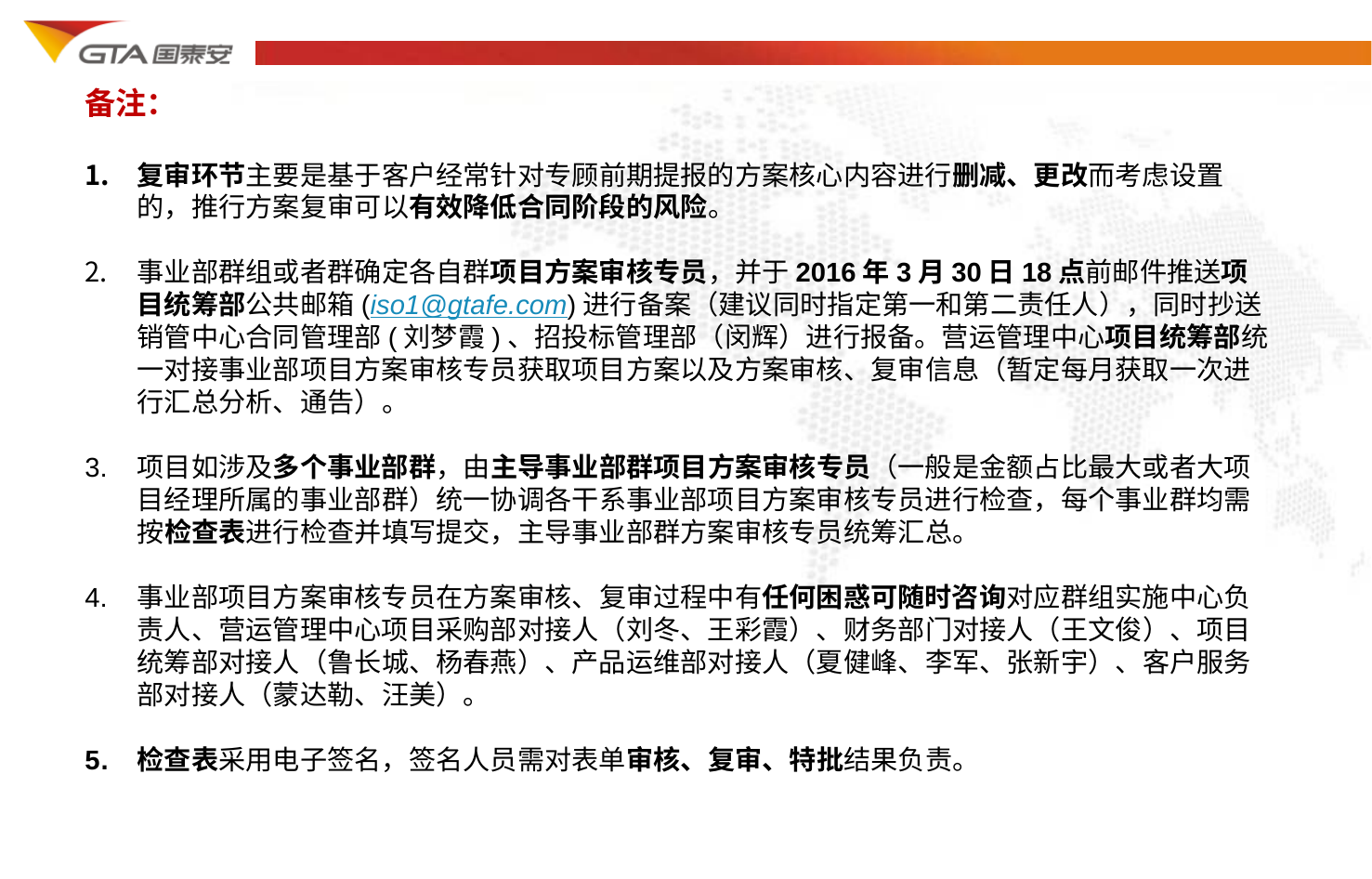

备注：

复审环节主要是基于客户经常针对专顾前期提报的方案核心内容进行删减、更改而考虑设置的，推行方案复审可以有效降低合同阶段的风险。

事业部群组或者群确定各自群项目方案审核专员，并于2016年3月30日18点前邮件推送项目统筹部公共邮箱(iso1@gtafe.com)进行备案（建议同时指定第一和第二责任人），同时抄送销管中心合同管理部(刘梦霞)、招投标管理部（闵辉）进行报备。营运管理中心项目统筹部统一对接事业部项目方案审核专员获取项目方案以及方案审核、复审信息（暂定每月获取一次进行汇总分析、通告）。

项目如涉及多个事业部群，由主导事业部群项目方案审核专员（一般是金额占比最大或者大项目经理所属的事业部群）统一协调各干系事业部项目方案审核专员进行检查，每个事业群均需按检查表进行检查并填写提交，主导事业部群方案审核专员统筹汇总。

事业部项目方案审核专员在方案审核、复审过程中有任何困惑可随时咨询对应群组实施中心负责人、营运管理中心项目采购部对接人（刘冬、王彩霞）、财务部门对接人（王文俊）、项目统筹部对接人（鲁长城、杨春燕）、产品运维部对接人（夏健峰、李军、张新宇）、客户服务部对接人（蒙达勒、汪美）。

检查表采用电子签名，签名人员需对表单审核、复审、特批结果负责。